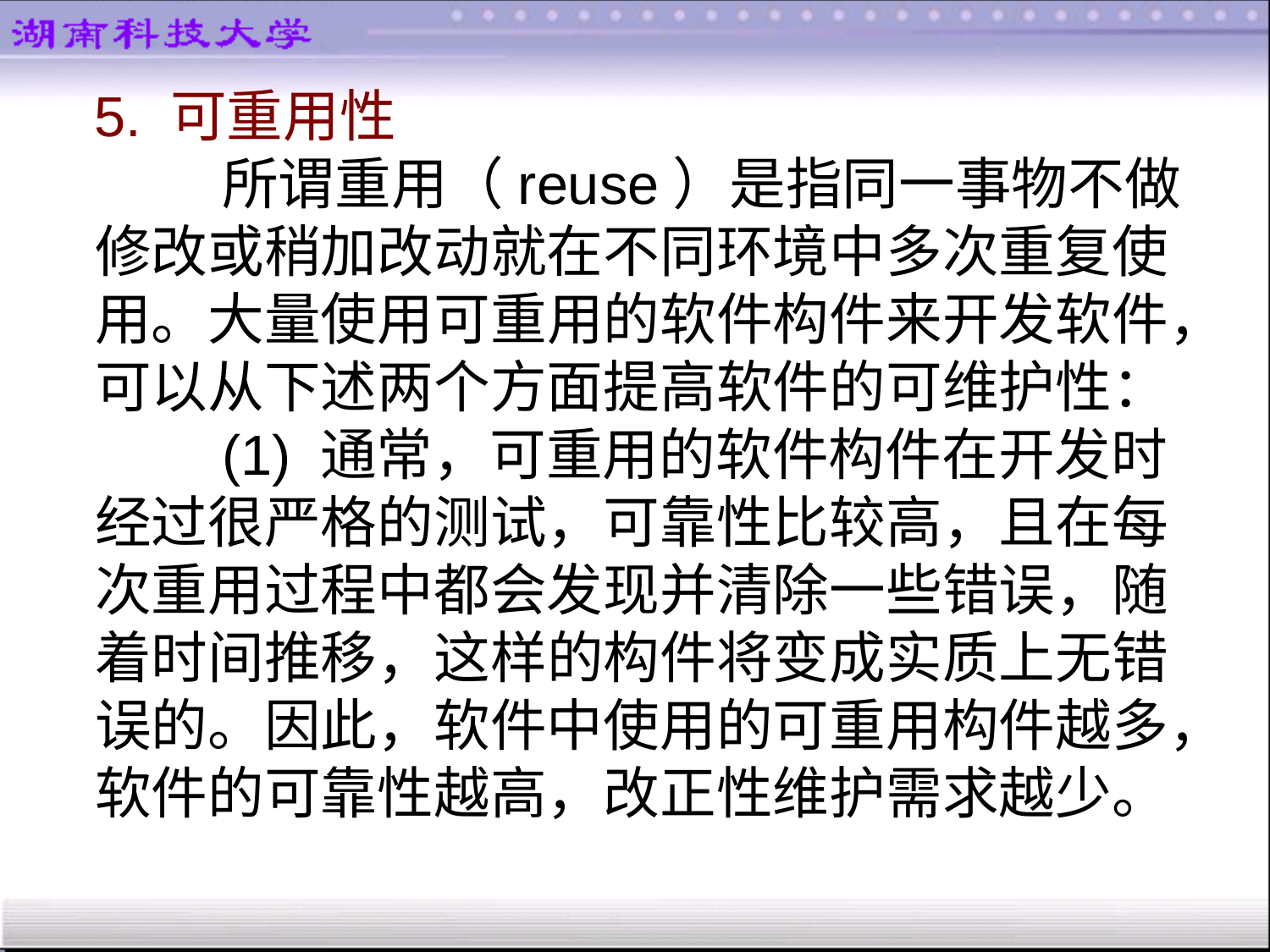

5. 可重用性
		所谓重用（reuse）是指同一事物不做修改或稍加改动就在不同环境中多次重复使用。大量使用可重用的软件构件来开发软件，可以从下述两个方面提高软件的可维护性：
		(1) 通常，可重用的软件构件在开发时经过很严格的测试，可靠性比较高，且在每次重用过程中都会发现并清除一些错误，随着时间推移，这样的构件将变成实质上无错误的。因此，软件中使用的可重用构件越多，软件的可靠性越高，改正性维护需求越少。